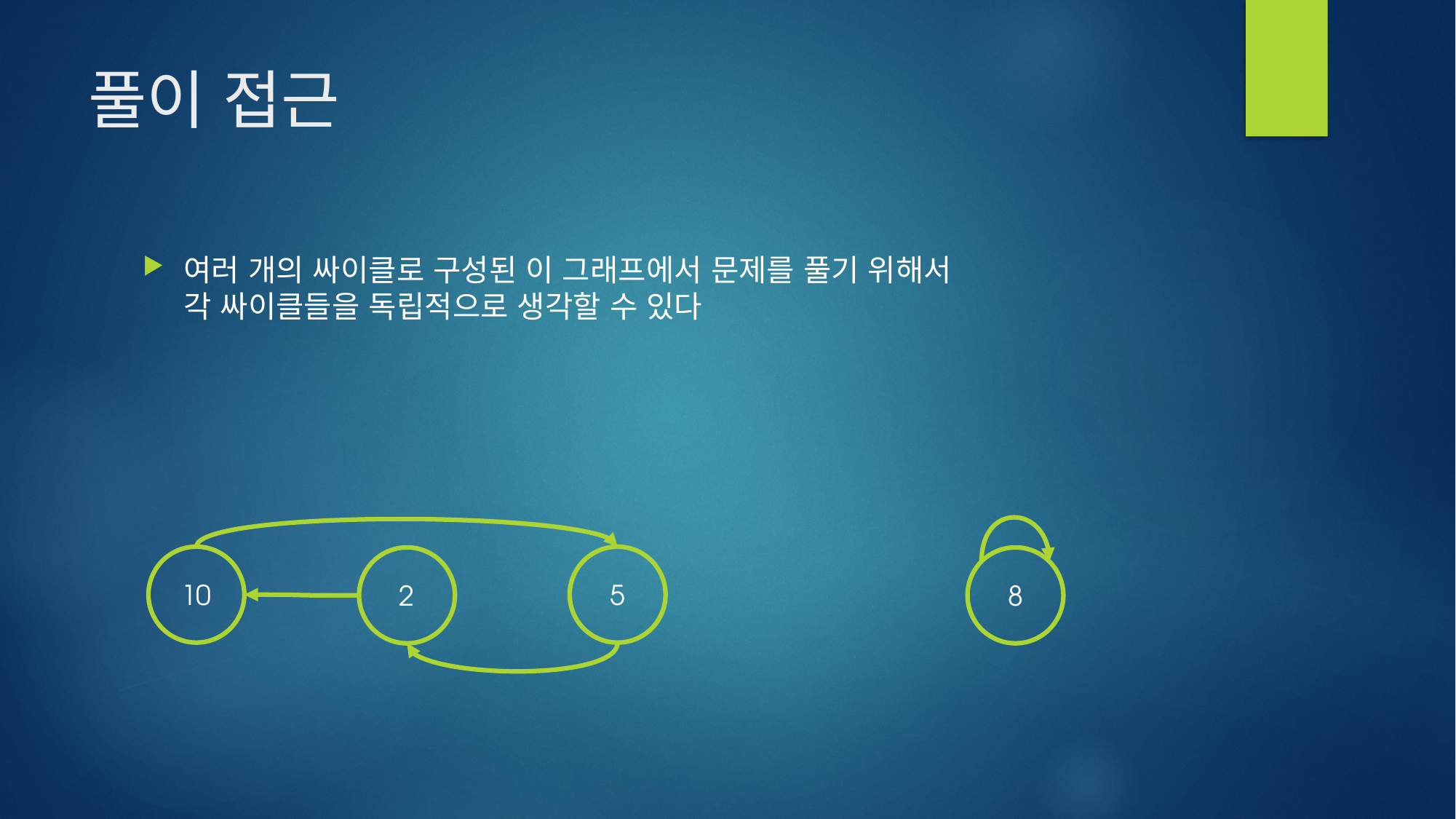

# 풀이 접근
여러 개의 싸이클로 구성된 이 그래프에서 문제를 풀기 위해서
각 싸이클들을 독립적으로 생각할 수 있다
10
5
2
8